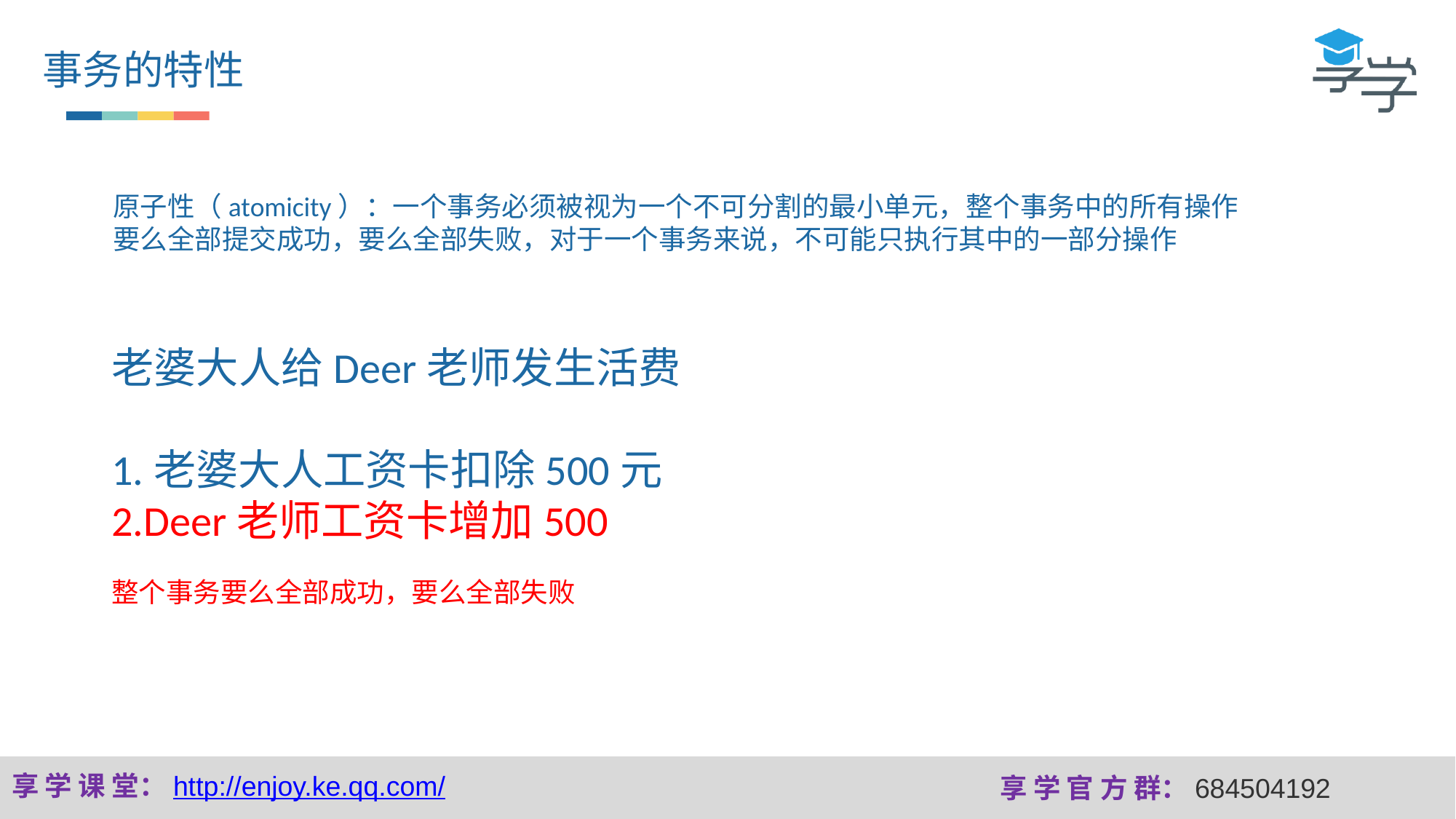

事务的特性

原子性（atomicity）：一个事务必须被视为一个不可分割的最小单元，整个事务中的所有操作要么全部提交成功，要么全部失败，对于一个事务来说，不可能只执行其中的一部分操作
老婆大人给Deer老师发生活费

1.老婆大人工资卡扣除500元
2.Deer老师工资卡增加500
整个事务要么全部成功，要么全部失败